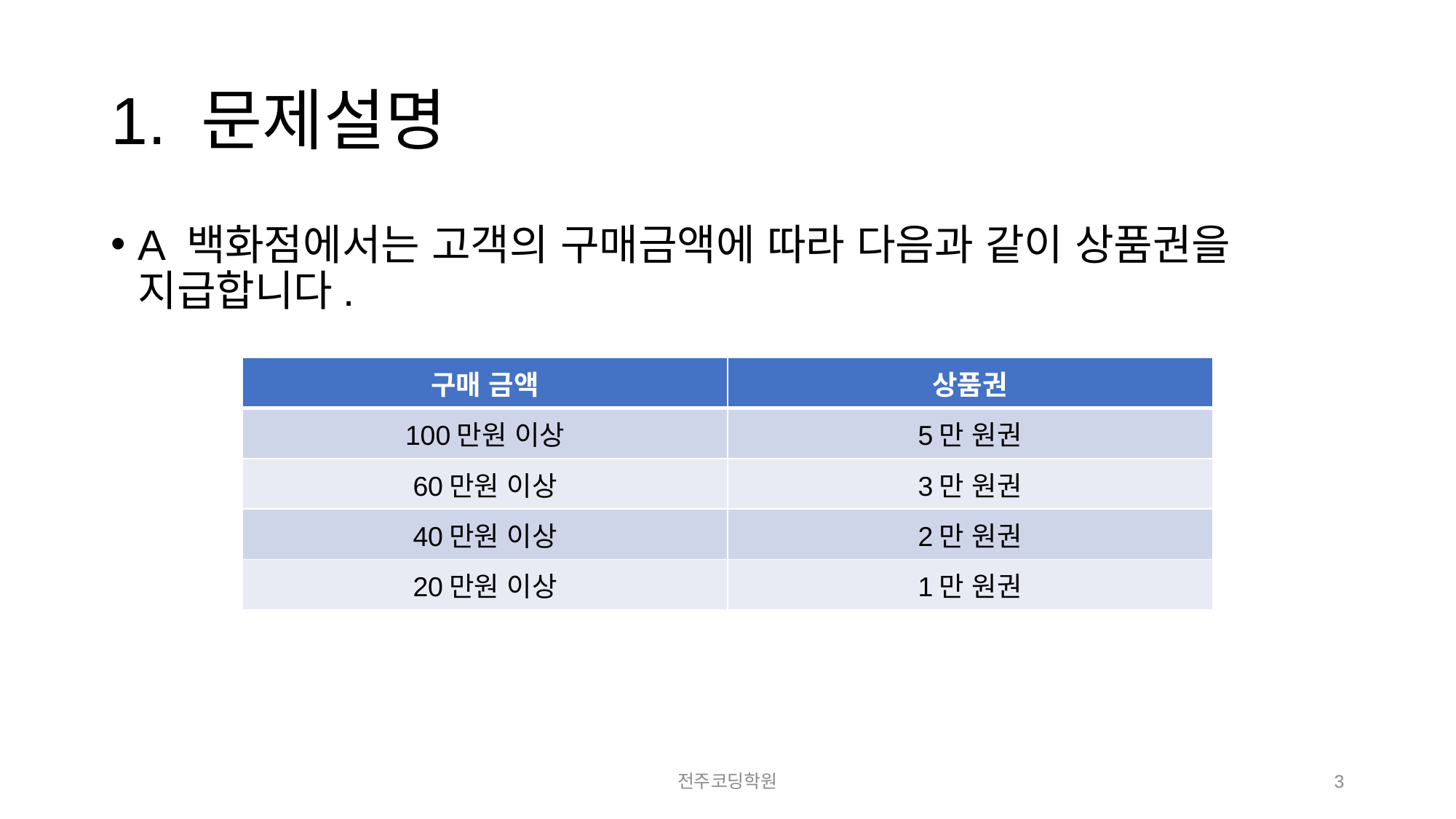

# 1. 문제설명
A 백화점에서는 고객의 구매금액에 따라 다음과 같이 상품권을 지급합니다.
| 구매 금액 | 상품권 |
| --- | --- |
| 100만원 이상 | 5만 원권 |
| 60만원 이상 | 3만 원권 |
| 40만원 이상 | 2만 원권 |
| 20만원 이상 | 1만 원권 |
전주코딩학원
3